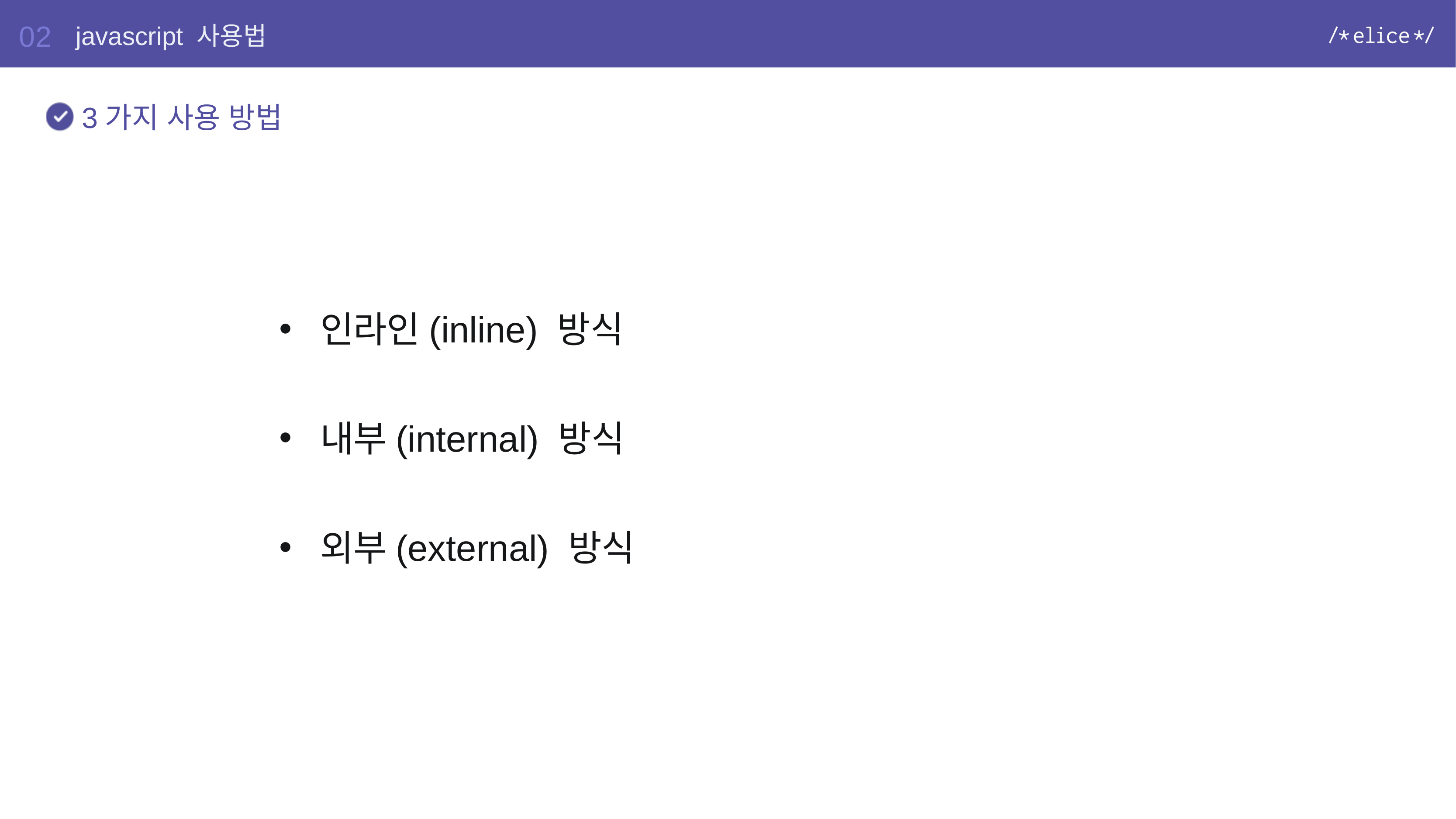

02
javascript 사용법
3가지 사용 방법
인라인(inline) 방식
내부(internal) 방식
외부(external) 방식